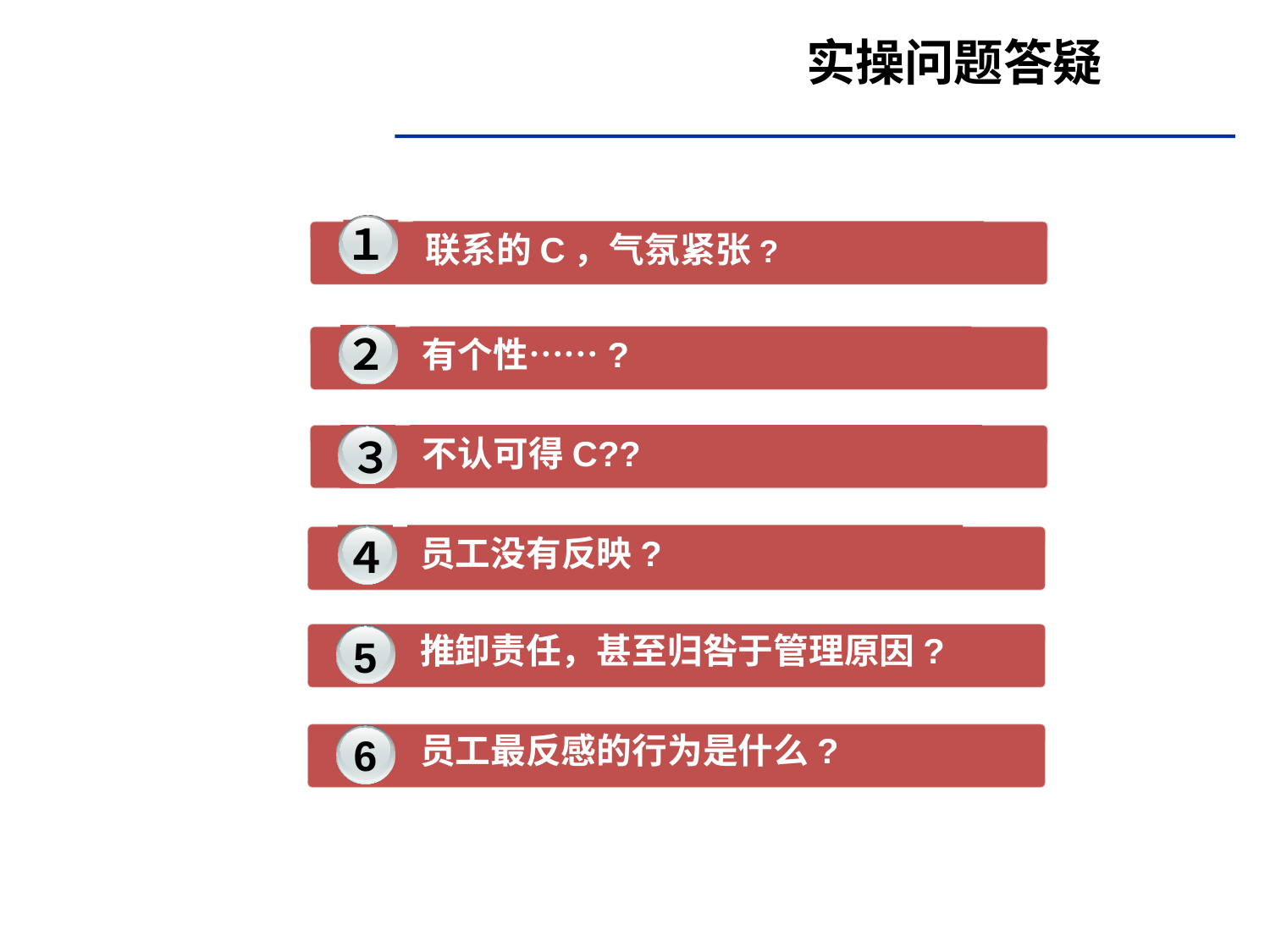

实操问题答疑

１

1
联系的C，气氛紧张?

２
2
有个性……?

3
不认可得C??

３
4
员工没有反映?

４

推卸责任，甚至归咎于管理原因?

5
6
员工最反感的行为是什么?